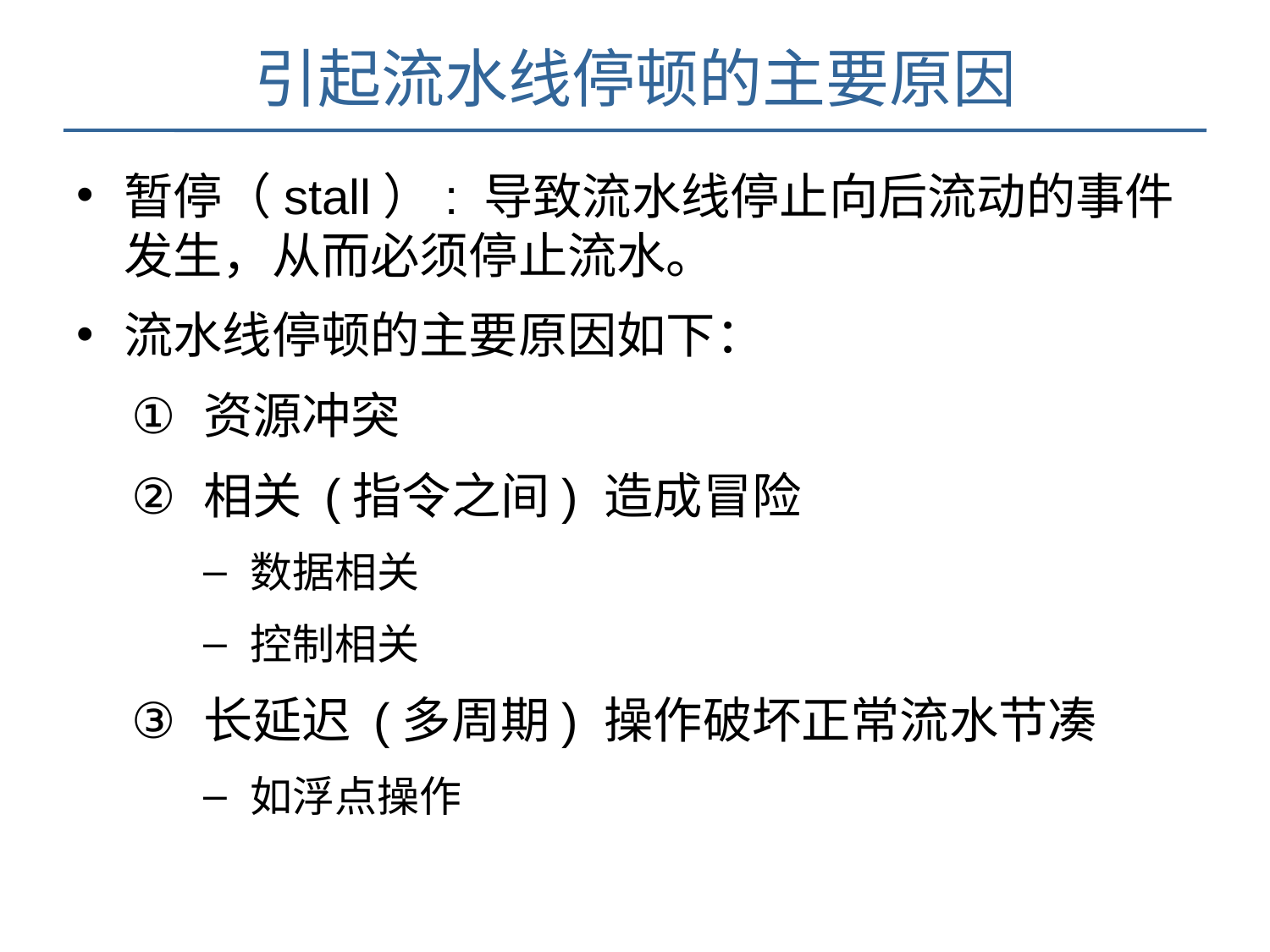

# 引起流水线停顿的主要原因
暂停（stall）: 导致流水线停止向后流动的事件发生，从而必须停止流水。
流水线停顿的主要原因如下：
资源冲突
相关 (指令之间) 造成冒险
数据相关
控制相关
长延迟 (多周期) 操作破坏正常流水节凑
如浮点操作